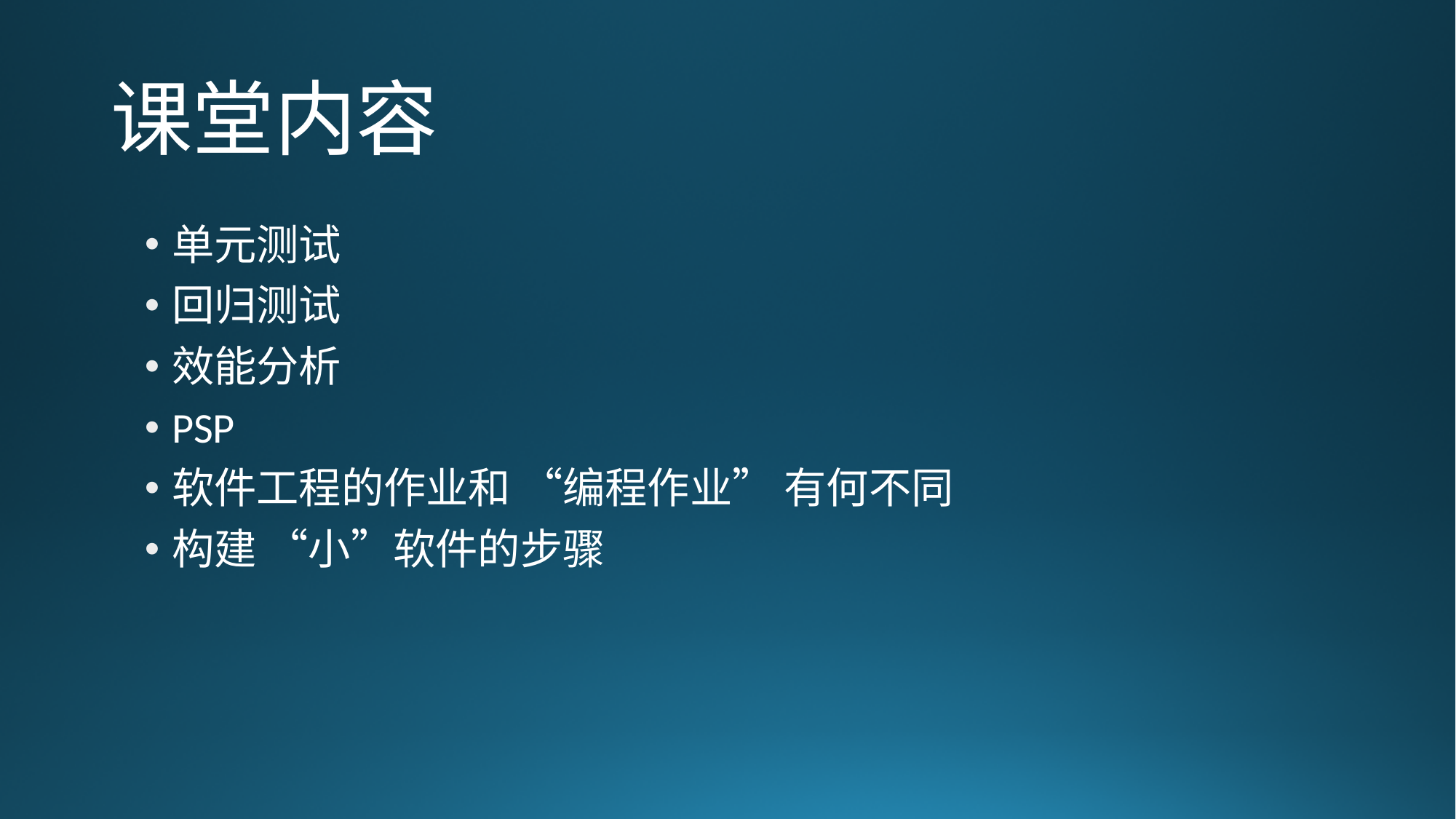

# 课堂内容
单元测试
回归测试
效能分析
PSP
软件工程的作业和 “编程作业” 有何不同
构建 “小”软件的步骤